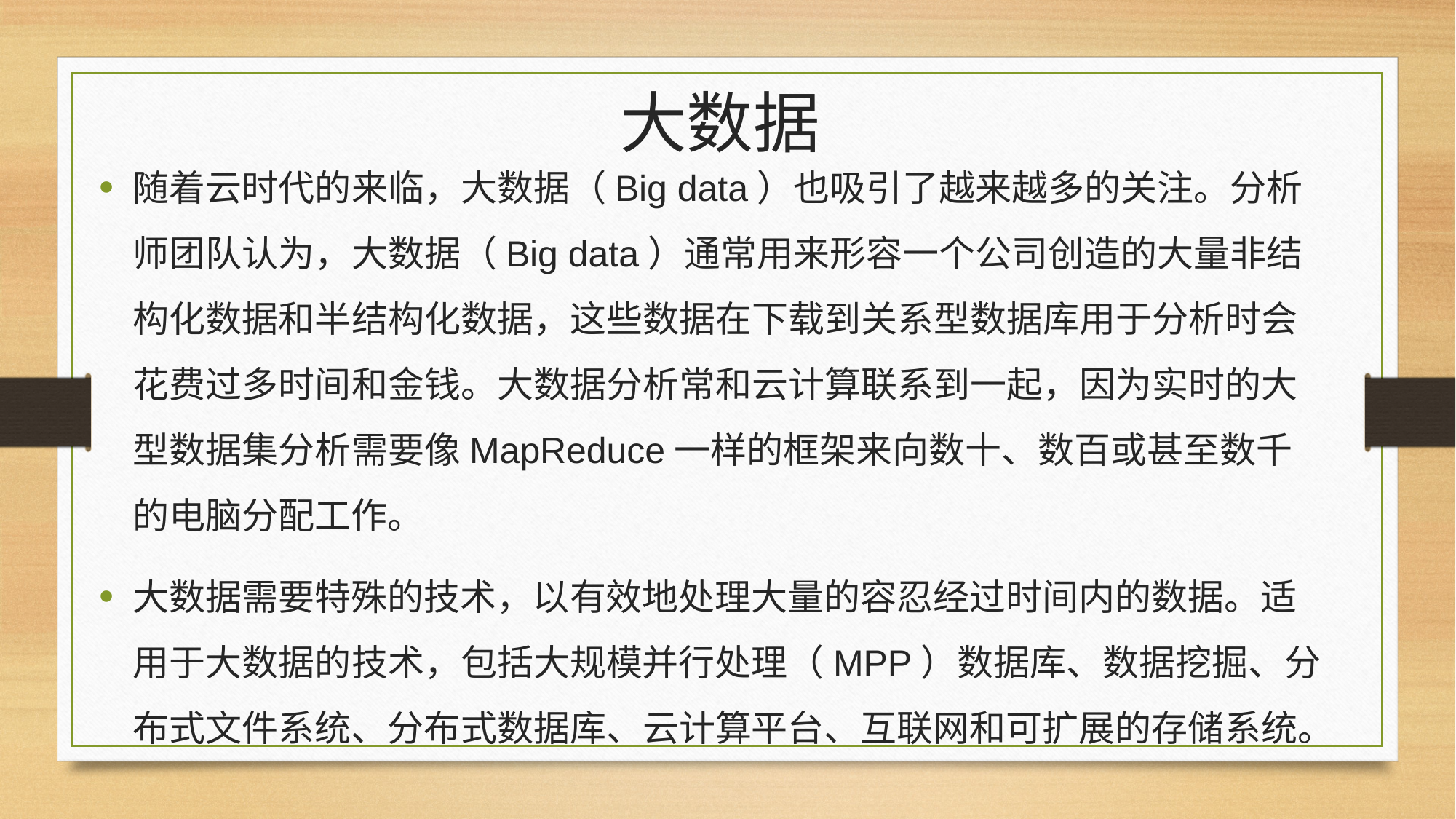

# 大数据
随着云时代的来临，大数据（Big data）也吸引了越来越多的关注。分析师团队认为，大数据（Big data）通常用来形容一个公司创造的大量非结构化数据和半结构化数据，这些数据在下载到关系型数据库用于分析时会花费过多时间和金钱。大数据分析常和云计算联系到一起，因为实时的大型数据集分析需要像MapReduce一样的框架来向数十、数百或甚至数千的电脑分配工作。
大数据需要特殊的技术，以有效地处理大量的容忍经过时间内的数据。适用于大数据的技术，包括大规模并行处理（MPP）数据库、数据挖掘、分布式文件系统、分布式数据库、云计算平台、互联网和可扩展的存储系统。